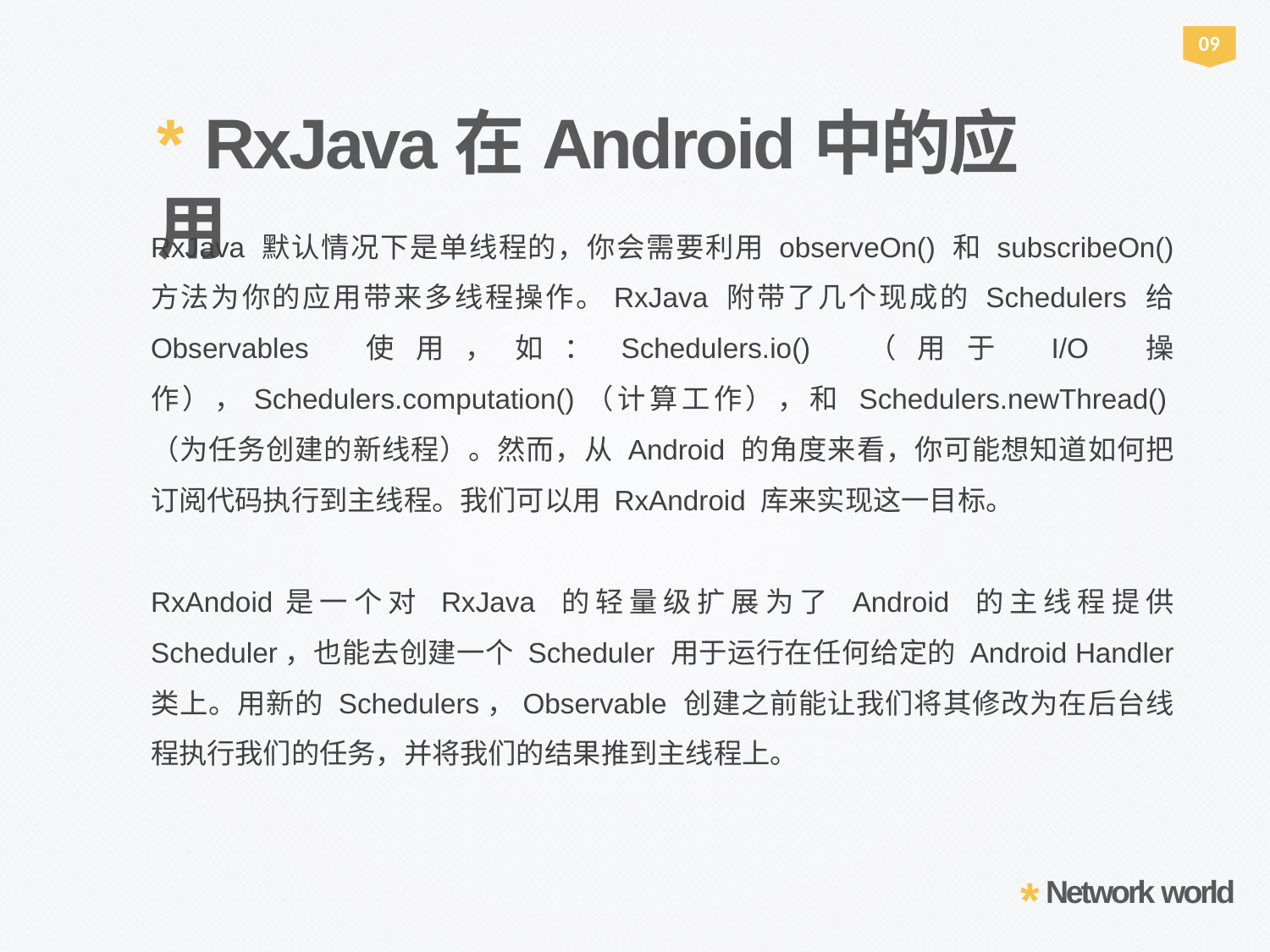

09
* RxJava在Android中的应用
RxJava 默认情况下是单线程的，你会需要利用 observeOn() 和 subscribeOn() 方法为你的应用带来多线程操作。RxJava 附带了几个现成的 Schedulers 给 Observables 使用，如：Schedulers.io() （用于 I/O 操作），Schedulers.computation()（计算工作），和 Schedulers.newThread()（为任务创建的新线程）。然而，从 Android 的角度来看，你可能想知道如何把订阅代码执行到主线程。我们可以用 RxAndroid 库来实现这一目标。

RxAndoid是一个对 RxJava 的轻量级扩展为了 Android 的主线程提供 Scheduler，也能去创建一个 Scheduler 用于运行在任何给定的 Android Handler 类上。用新的 Schedulers，Observable 创建之前能让我们将其修改为在后台线程执行我们的任务，并将我们的结果推到主线程上。